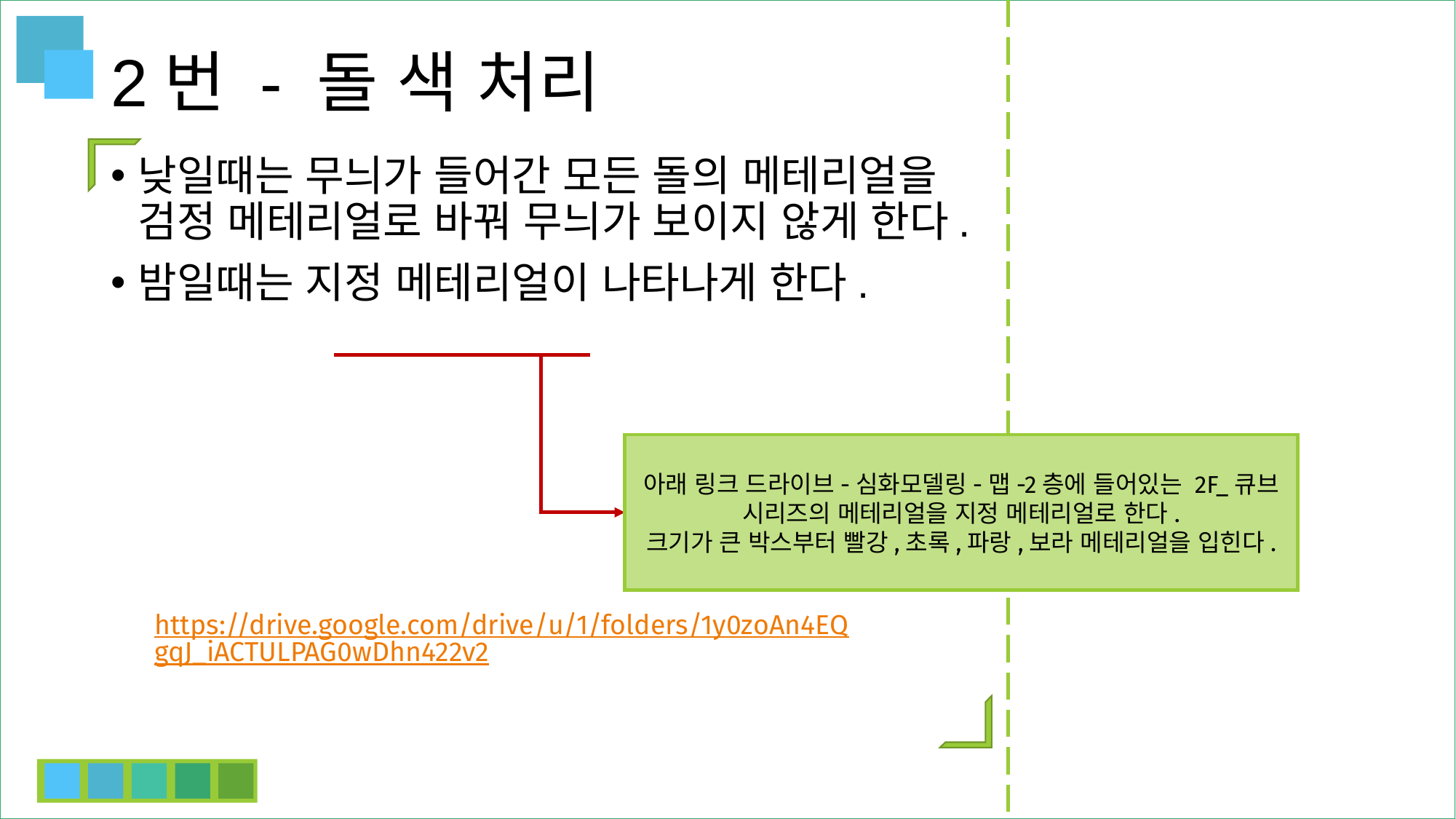

2번 - 돌 색 처리
낮일때는 무늬가 들어간 모든 돌의 메테리얼을 검정 메테리얼로 바꿔 무늬가 보이지 않게 한다.
밤일때는 지정 메테리얼이 나타나게 한다.
아래 링크 드라이브-심화모델링-맵-2층에 들어있는 2F_큐브 시리즈의 메테리얼을 지정 메테리얼로 한다.
크기가 큰 박스부터 빨강,초록,파랑,보라 메테리얼을 입힌다.
https://drive.google.com/drive/u/1/folders/1y0zoAn4EQgqJ_iACTULPAG0wDhn422v2